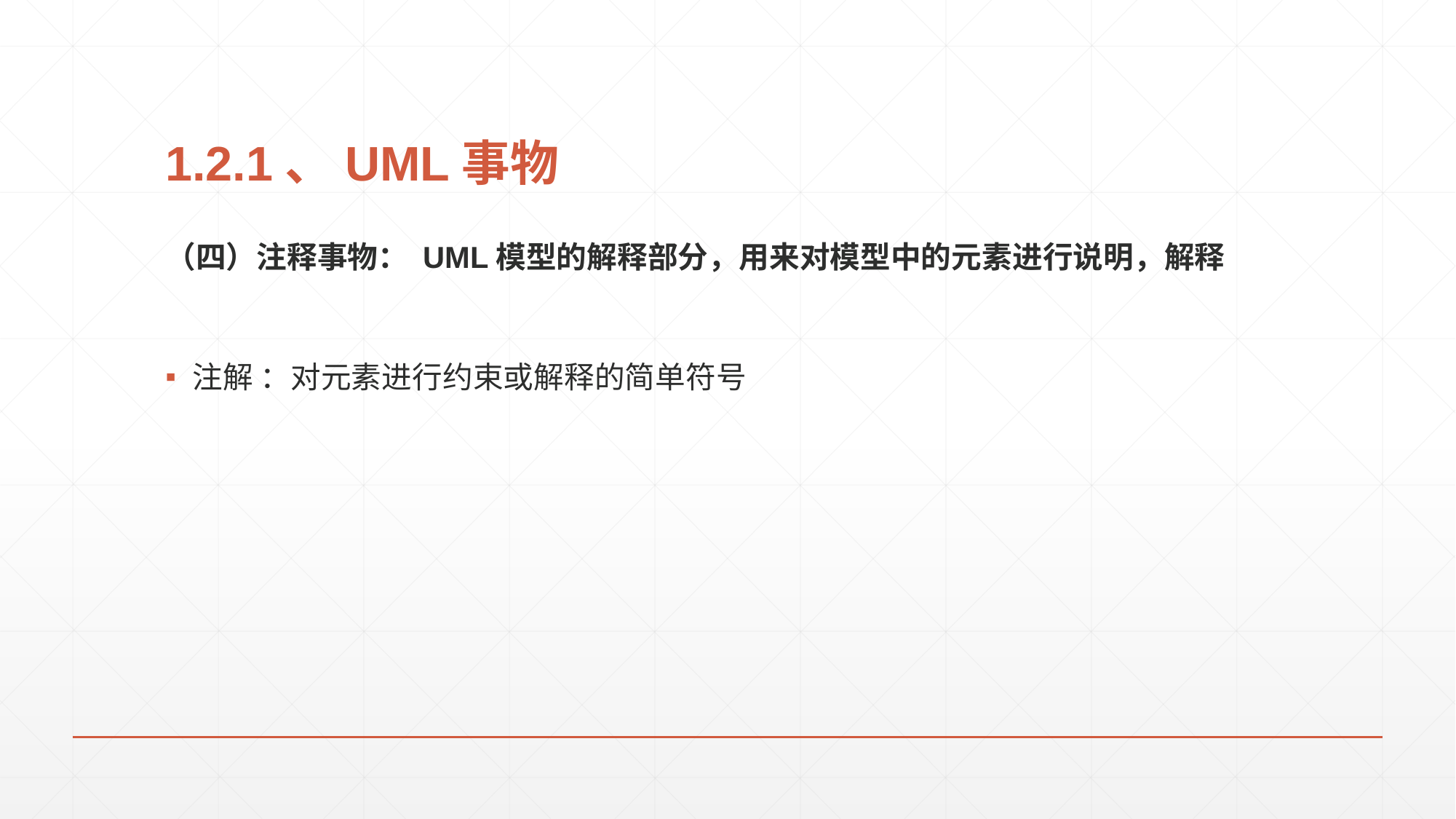

# 1.2.1、UML事物
（四）注释事物： UML模型的解释部分，用来对模型中的元素进行说明，解释

注解 ：对元素进行约束或解释的简单符号